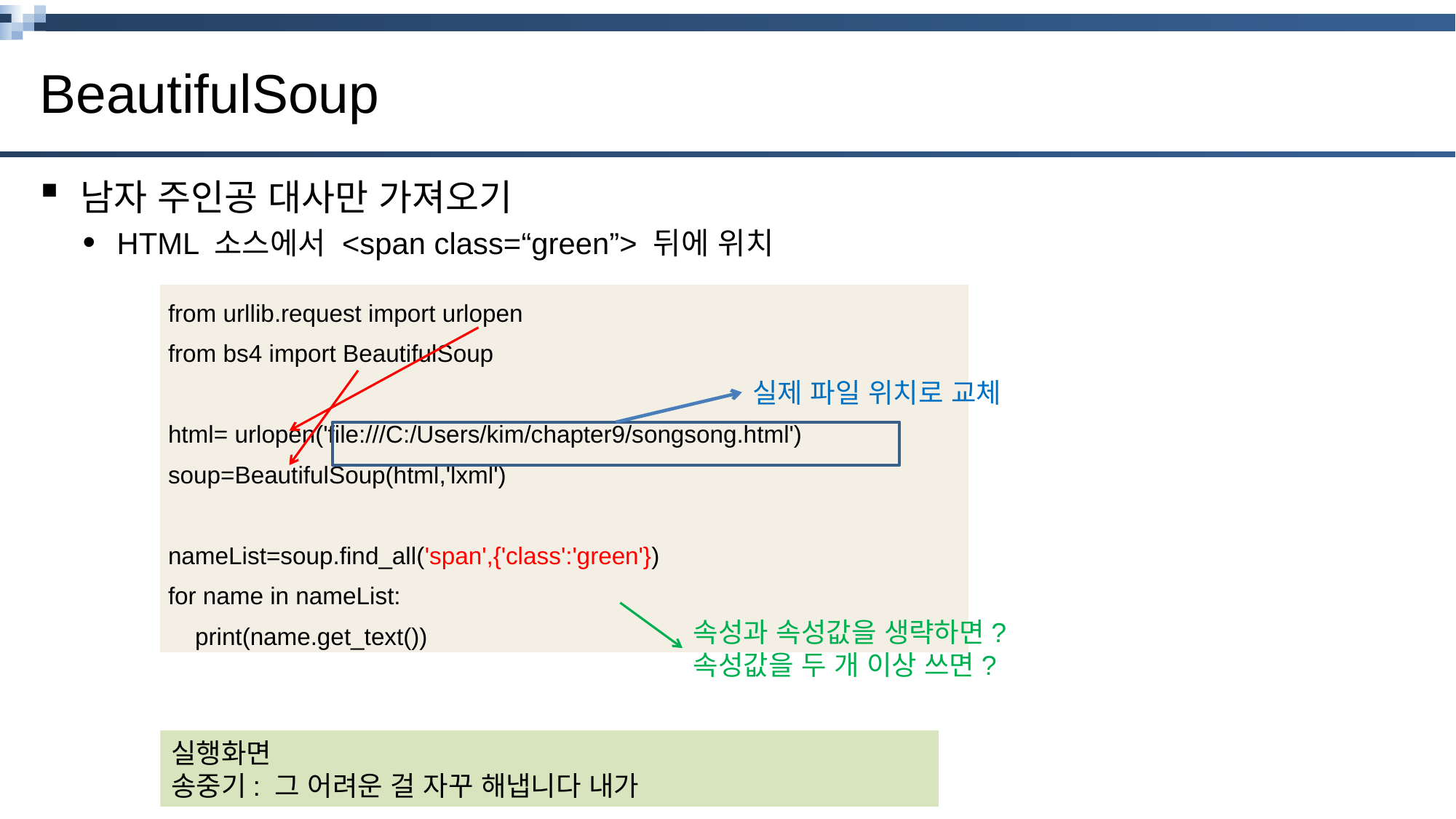

# BeautifulSoup
남자 주인공 대사만 가져오기
HTML 소스에서 <span class=“green”> 뒤에 위치
| from urllib.request import urlopen from bs4 import BeautifulSoup html= urlopen('file:///C:/Users/kim/chapter9/songsong.html') soup=BeautifulSoup(html,'lxml') nameList=soup.find\_all('span',{'class':'green'}) for name in nameList: print(name.get\_text()) |
| --- |
실제 파일 위치로 교체

속성과 속성값을 생략하면?
속성값을 두 개 이상 쓰면?
실행화면
송중기: 그 어려운 걸 자꾸 해냅니다 내가